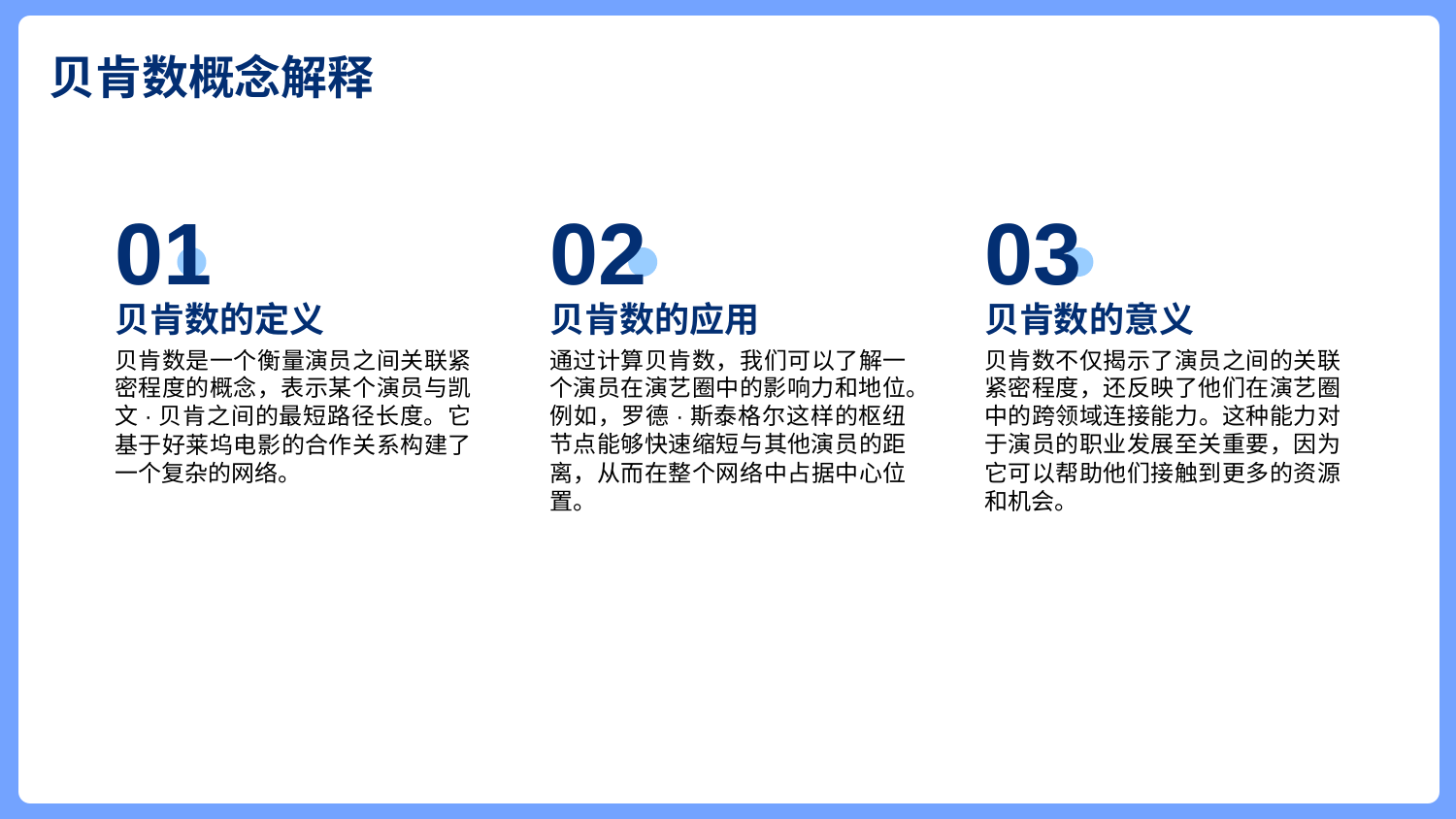

贝肯数概念解释
01
02
03

贝肯数的定义
贝肯数的应用
贝肯数的意义
贝肯数是一个衡量演员之间关联紧密程度的概念，表示某个演员与凯文·贝肯之间的最短路径长度。它基于好莱坞电影的合作关系构建了一个复杂的网络。
通过计算贝肯数，我们可以了解一个演员在演艺圈中的影响力和地位。例如，罗德·斯泰格尔这样的枢纽节点能够快速缩短与其他演员的距离，从而在整个网络中占据中心位置。
贝肯数不仅揭示了演员之间的关联紧密程度，还反映了他们在演艺圈中的跨领域连接能力。这种能力对于演员的职业发展至关重要，因为它可以帮助他们接触到更多的资源和机会。